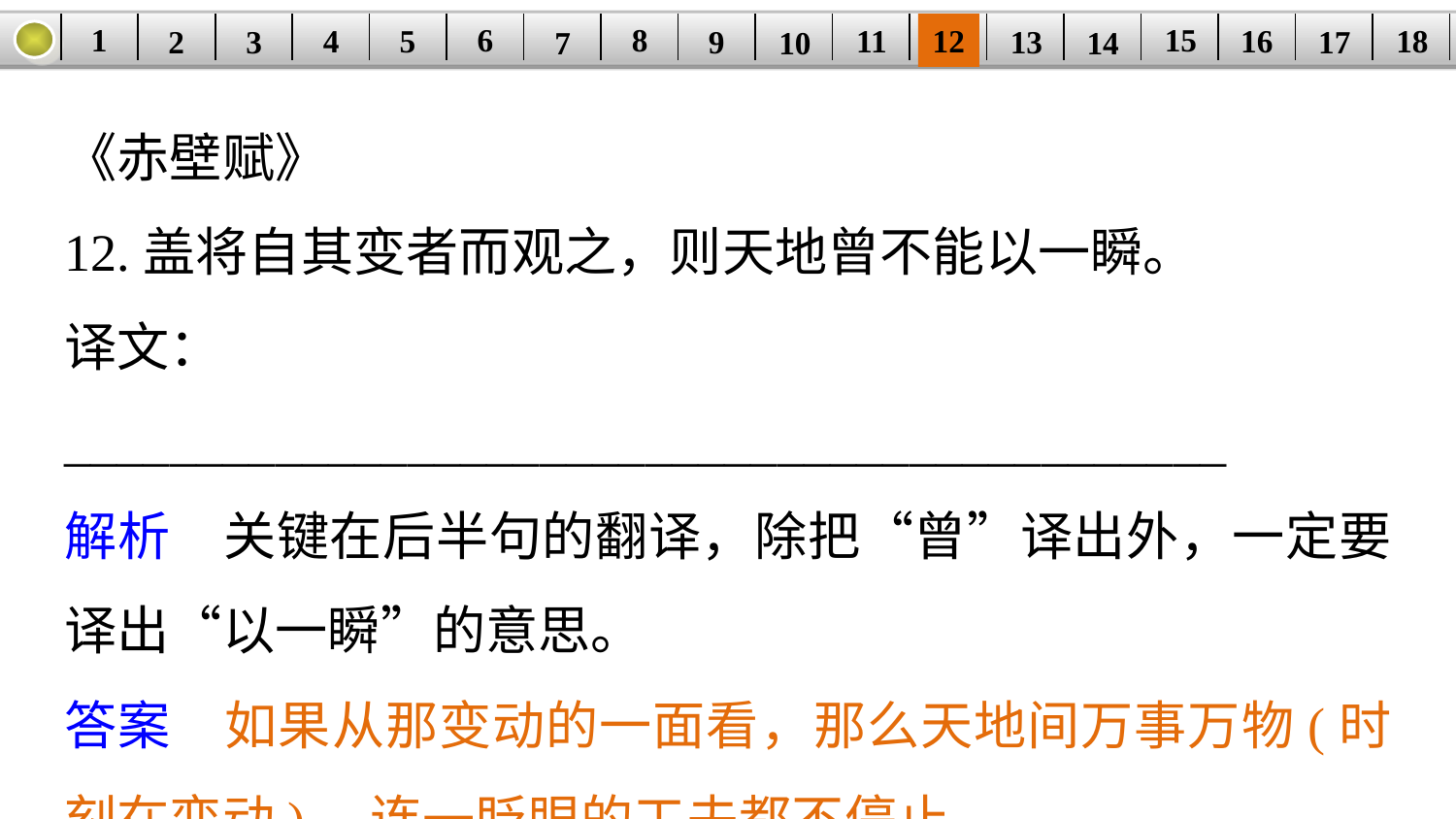

1
8
15
6
11
18
5
16
|  |  |  |  |  |  |  |  |  |  |  |  |  |  |  |  |  |  |
| --- | --- | --- | --- | --- | --- | --- | --- | --- | --- | --- | --- | --- | --- | --- | --- | --- | --- |
12
4
17
13
3
9
2
14
7
10

《赤壁赋》
12.盖将自其变者而观之，则天地曾不能以一瞬。
译文：____________________________________________
解析　关键在后半句的翻译，除把“曾”译出外，一定要译出“以一瞬”的意思。
答案　如果从那变动的一面看，那么天地间万事万物(时刻在变动)，连一眨眼的工夫都不停止。